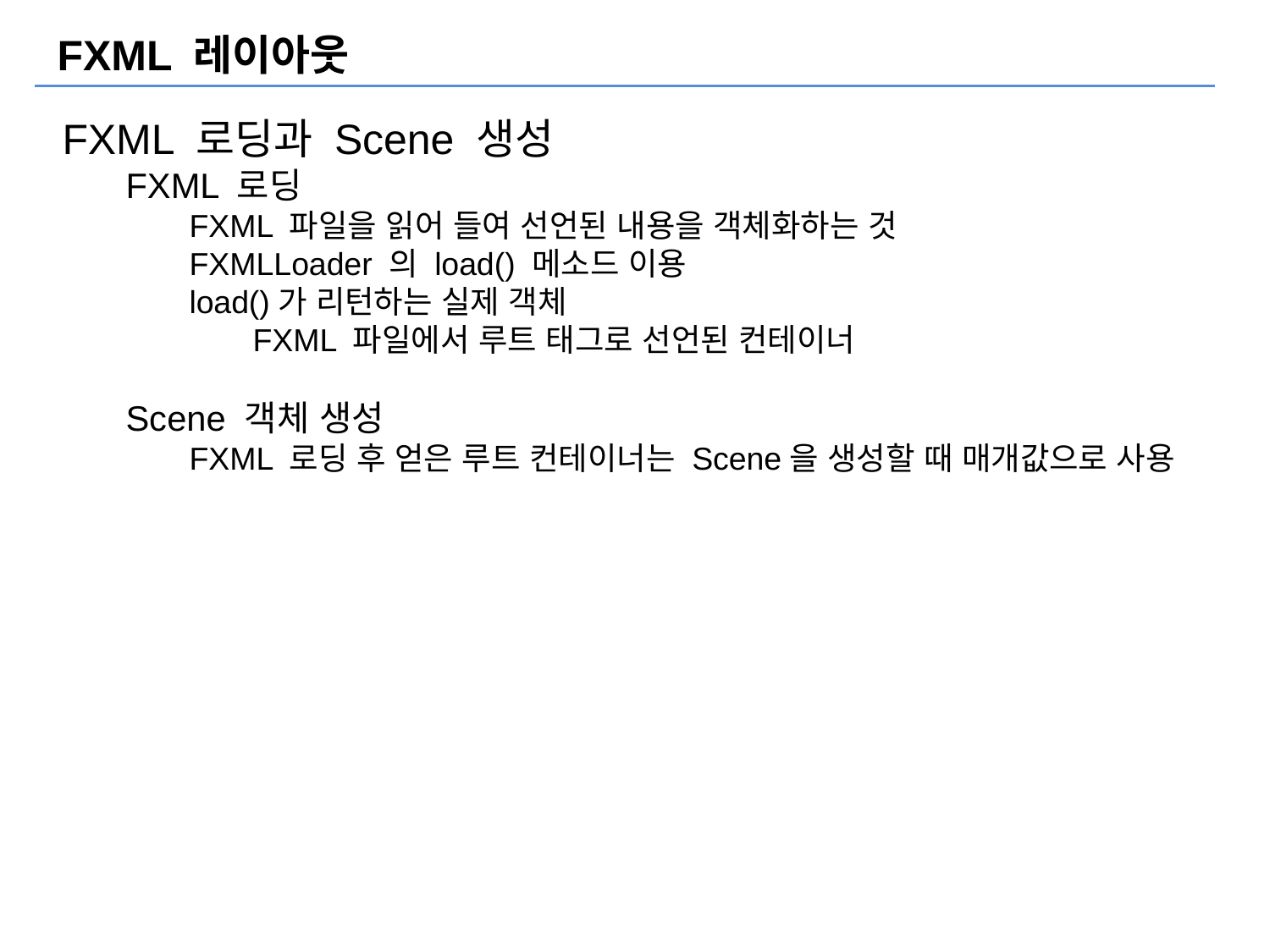

FXML 레이아웃
FXML 로딩과 Scene 생성
FXML 로딩
FXML 파일을 읽어 들여 선언된 내용을 객체화하는 것
FXMLLoader 의 load() 메소드 이용
load()가 리턴하는 실제 객체
FXML 파일에서 루트 태그로 선언된 컨테이너

Scene 객체 생성
FXML 로딩 후 얻은 루트 컨테이너는 Scene을 생성할 때 매개값으로 사용